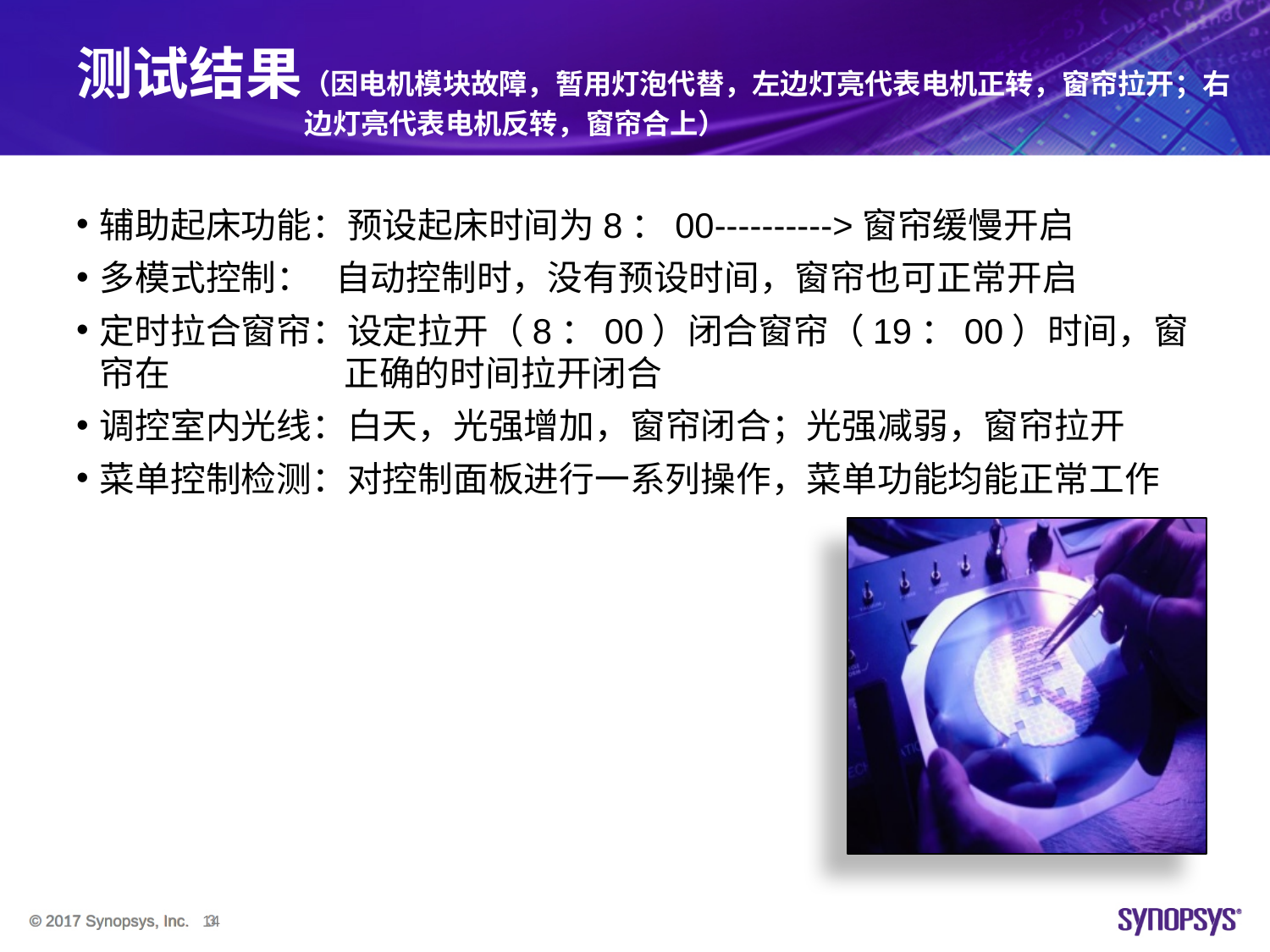

# 测试结果（因电机模块故障，暂用灯泡代替，左边灯亮代表电机正转，窗帘拉开；右	                边灯亮代表电机反转，窗帘合上）
辅助起床功能：预设起床时间为8：00---------->窗帘缓慢开启
多模式控制：   自动控制时，没有预设时间，窗帘也可正常开启
定时拉合窗帘：设定拉开（8：00）闭合窗帘（19：00）时间，窗帘在	               正确的时间拉开闭合
调控室内光线：白天，光强增加，窗帘闭合；光强减弱，窗帘拉开
菜单控制检测：对控制面板进行一系列操作，菜单功能均能正常工作